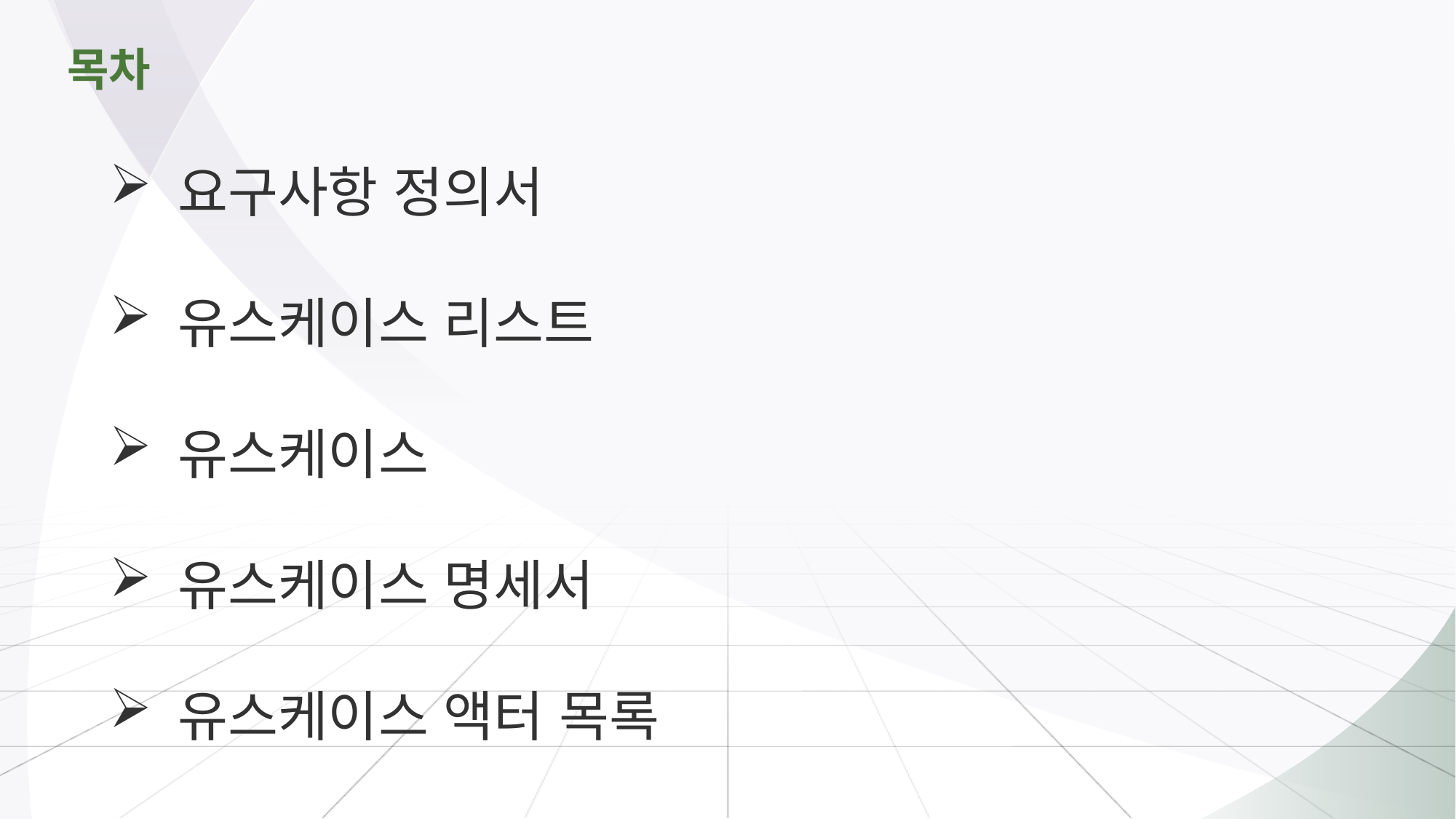

목차
요구사항 정의서

유스케이스 리스트

유스케이스

유스케이스 명세서

유스케이스 액터 목록